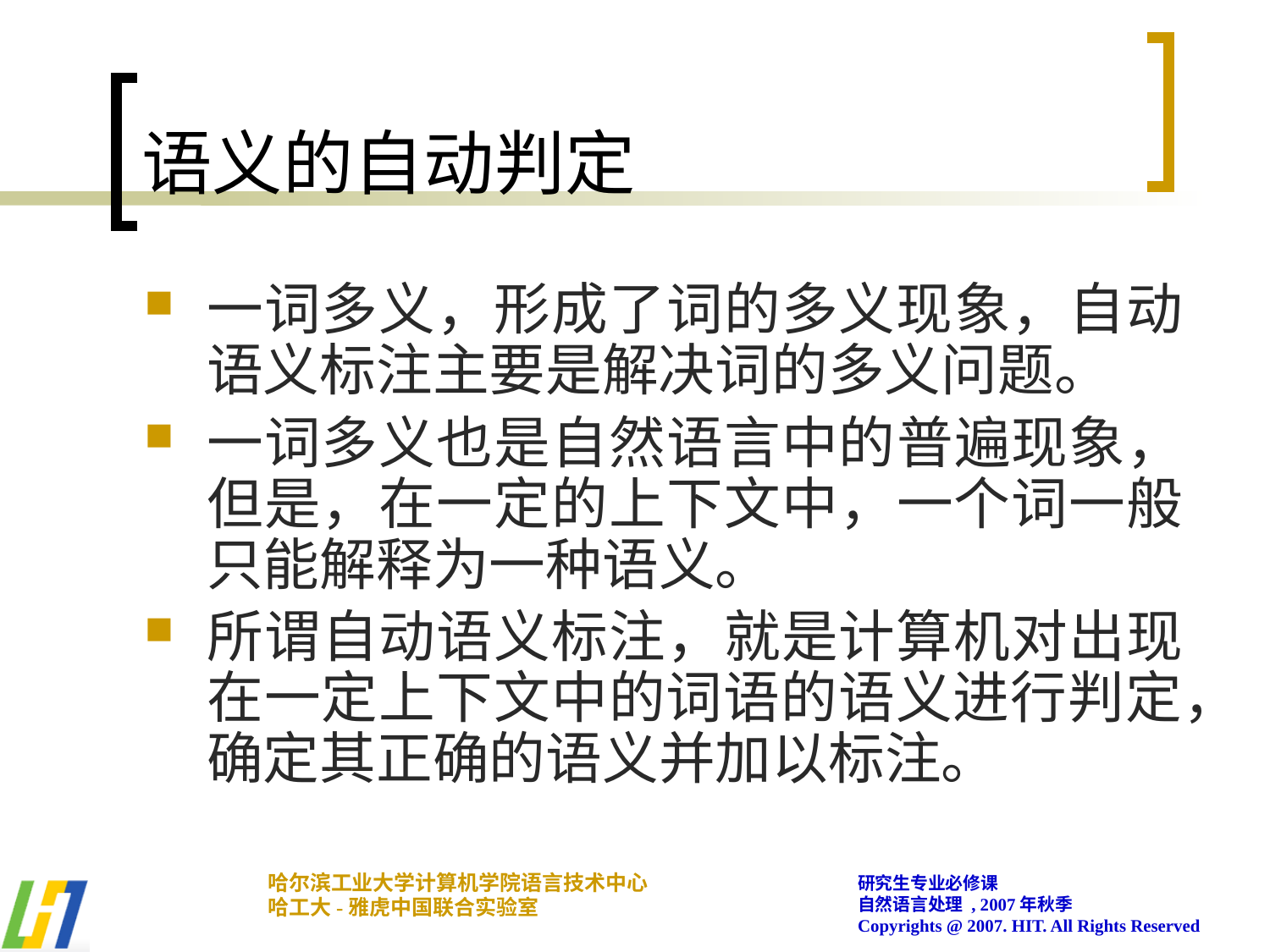

# 语义的自动判定
一词多义，形成了词的多义现象，自动语义标注主要是解决词的多义问题。
一词多义也是自然语言中的普遍现象，但是，在一定的上下文中，一个词一般只能解释为一种语义。
所谓自动语义标注，就是计算机对出现在一定上下文中的词语的语义进行判定，确定其正确的语义并加以标注。

哈尔滨工业大学计算机学院语言技术中心
哈工大-雅虎中国联合实验室
研究生专业必修课
自然语言处理 , 2007年秋季
Copyrights @ 2007. HIT. All Rights Reserved